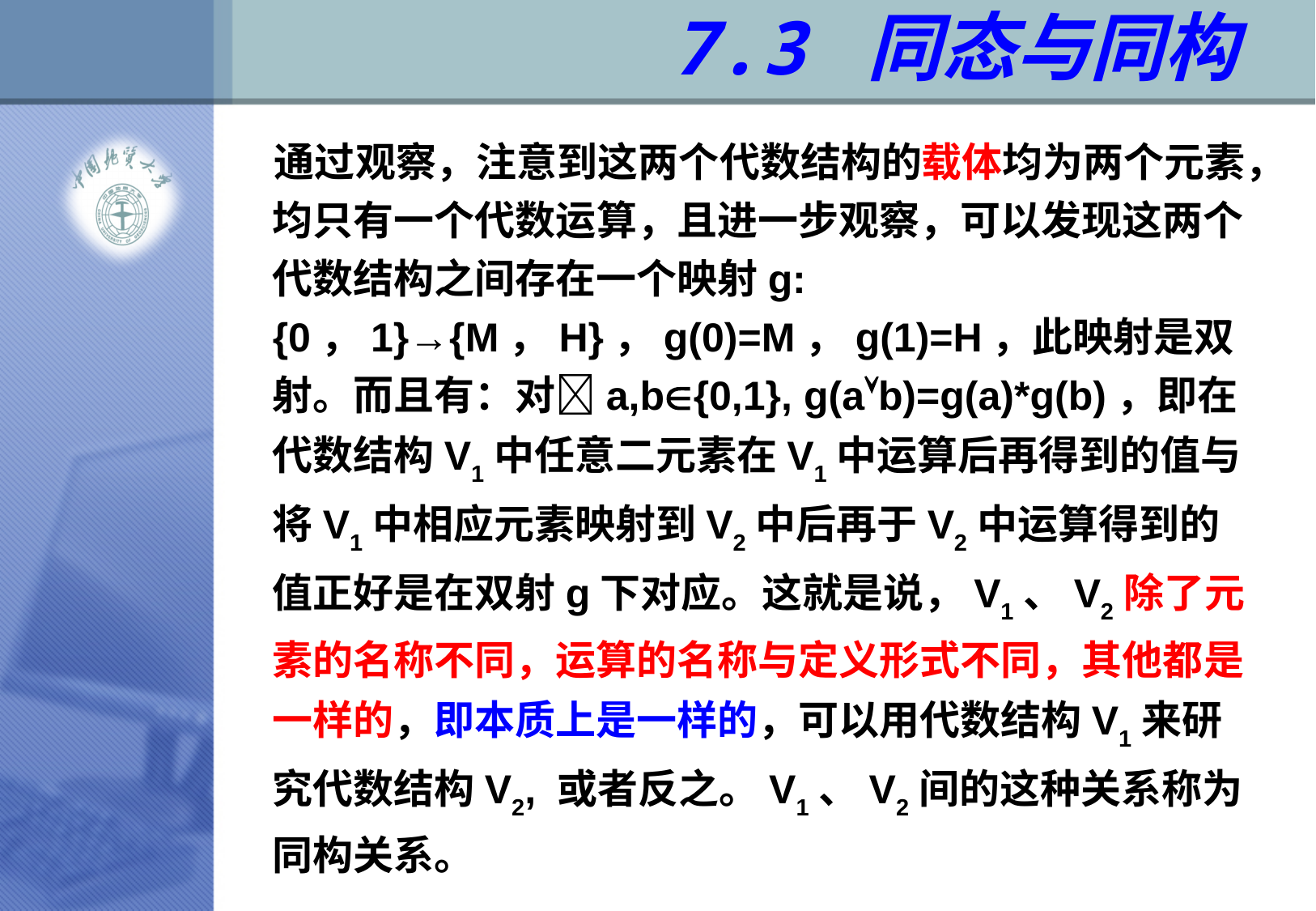

# 7.3 同态与同构
        通过观察，注意到这两个代数结构的载体均为两个元素，均只有一个代数运算，且进一步观察，可以发现这两个代数结构之间存在一个映射g:{0，1}→{M，H}，g(0)=M，g(1)=H，此映射是双射。而且有：对∀a,b∈{0,1}, g(a∨b)=g(a)*g(b)，即在代数结构V1中任意二元素在V1中运算后再得到的值与将V1中相应元素映射到V2中后再于V2中运算得到的值正好是在双射g下对应。这就是说，V1、V2除了元素的名称不同，运算的名称与定义形式不同，其他都是一样的，即本质上是一样的，可以用代数结构V1来研究代数结构V2, 或者反之。V1、V2间的这种关系称为同构关系。